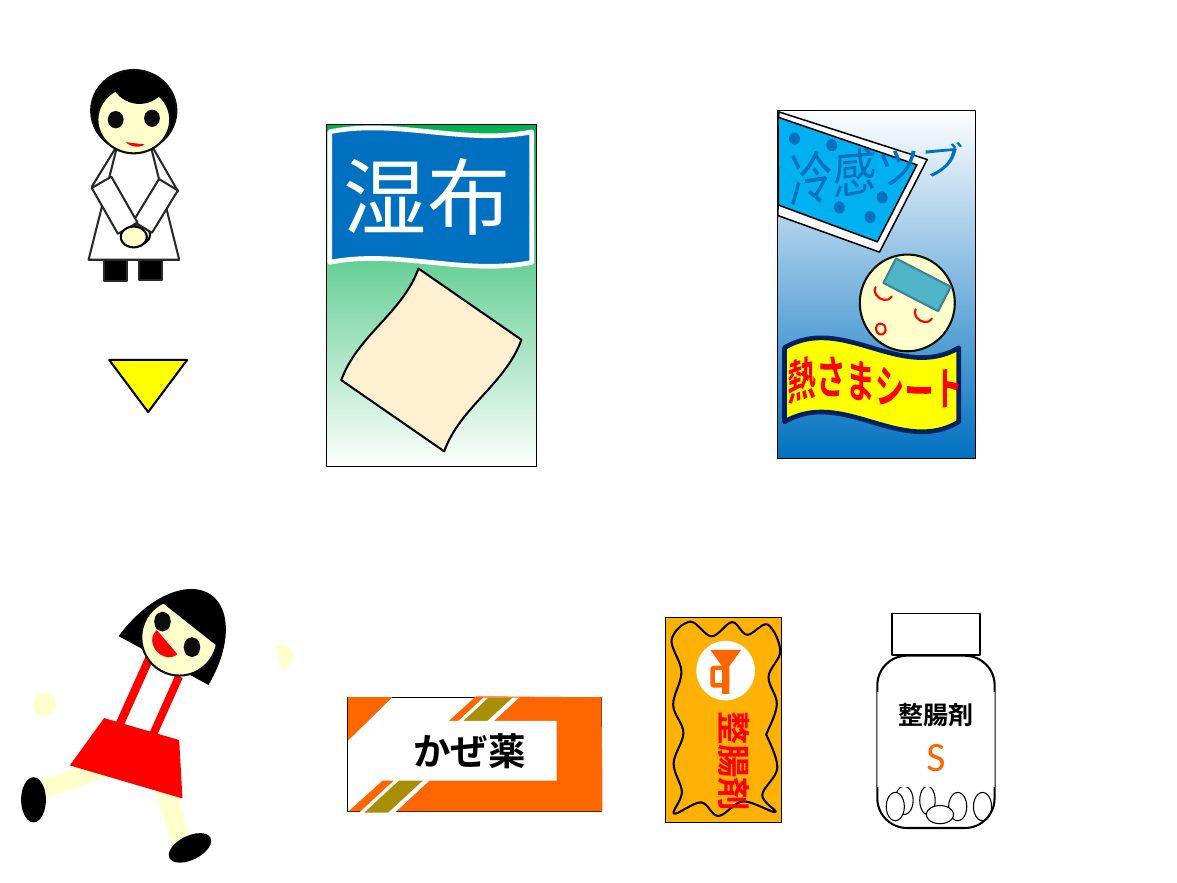

冷感ツブ

熱さまシート

湿布

整腸剤
S

整腸剤

かぜ薬